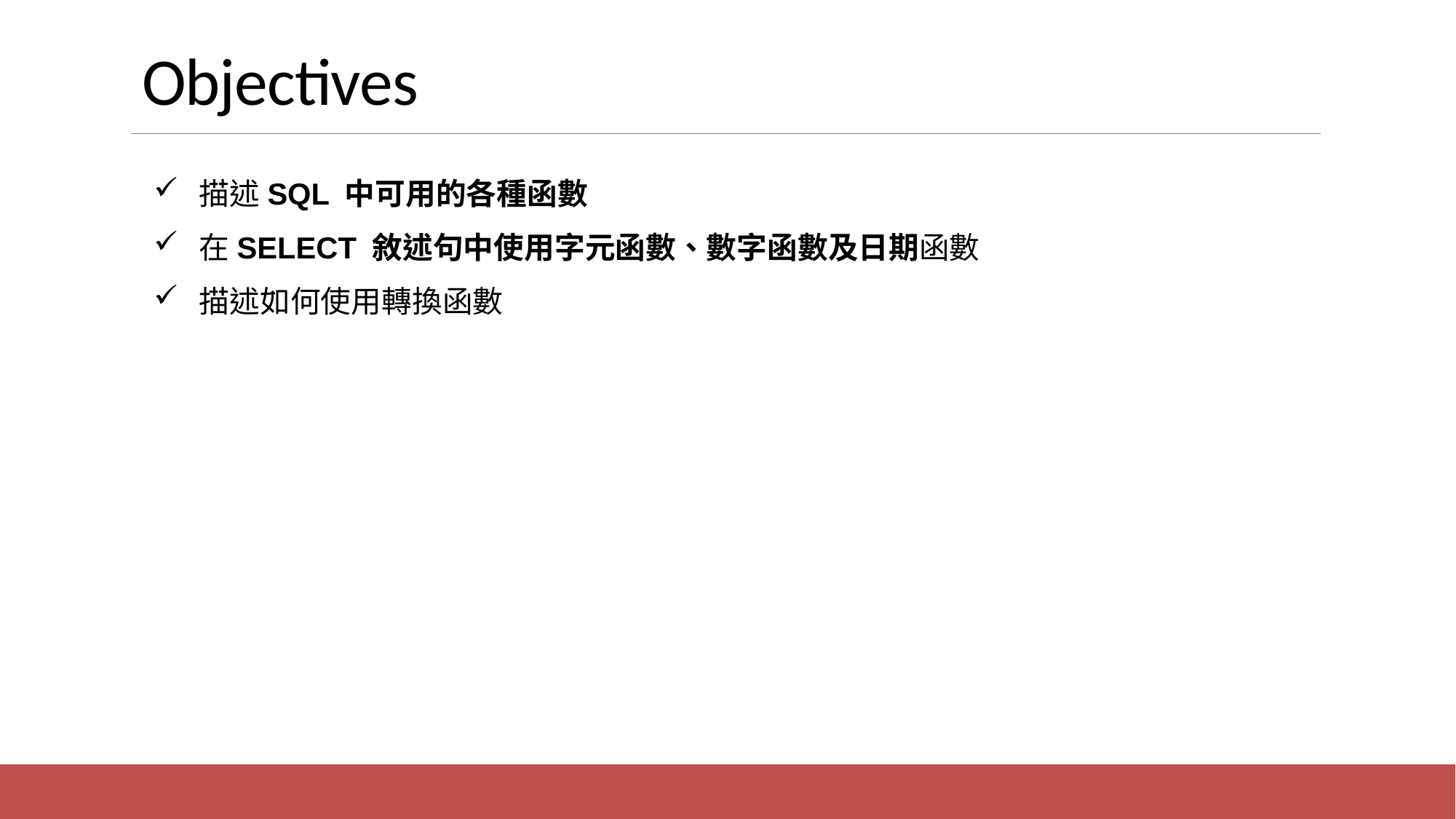

# Objectives
  描述SQL 中可用的各種函數
  在SELECT 敘述句中使用字元函數、數字函數及日期函數
  描述如何使用轉換函數